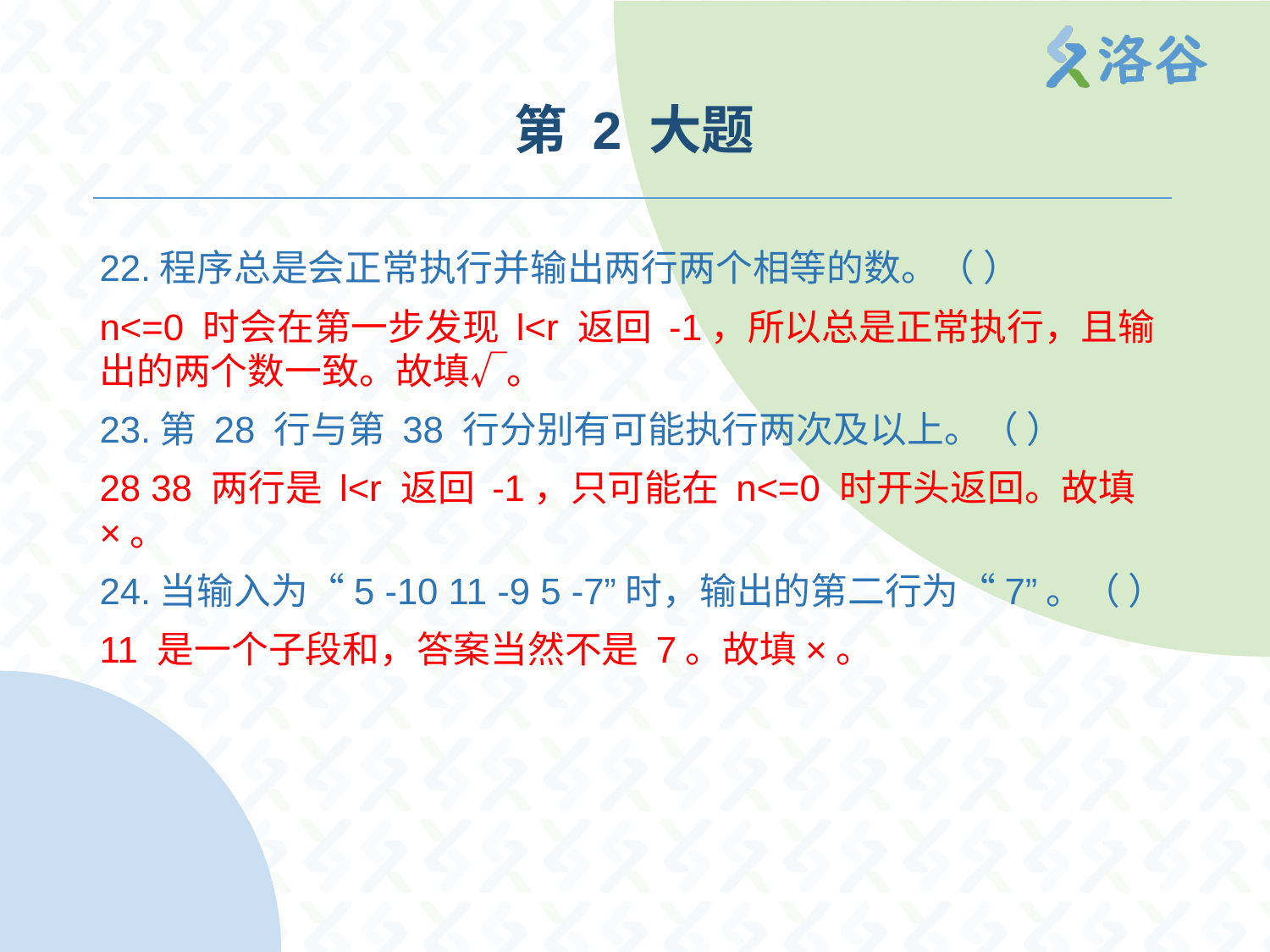

# 第 2 大题
22.程序总是会正常执行并输出两行两个相等的数。（ ）
n<=0 时会在第一步发现 l<r 返回 -1，所以总是正常执行，且输出的两个数一致。故填√。
23.第 28 行与第 38 行分别有可能执行两次及以上。（ ）
28 38 两行是 l<r 返回 -1，只可能在 n<=0 时开头返回。故填×。
24.当输入为“5 -10 11 -9 5 -7”时，输出的第二行为“7”。（ ）
11 是一个子段和，答案当然不是 7。故填×。